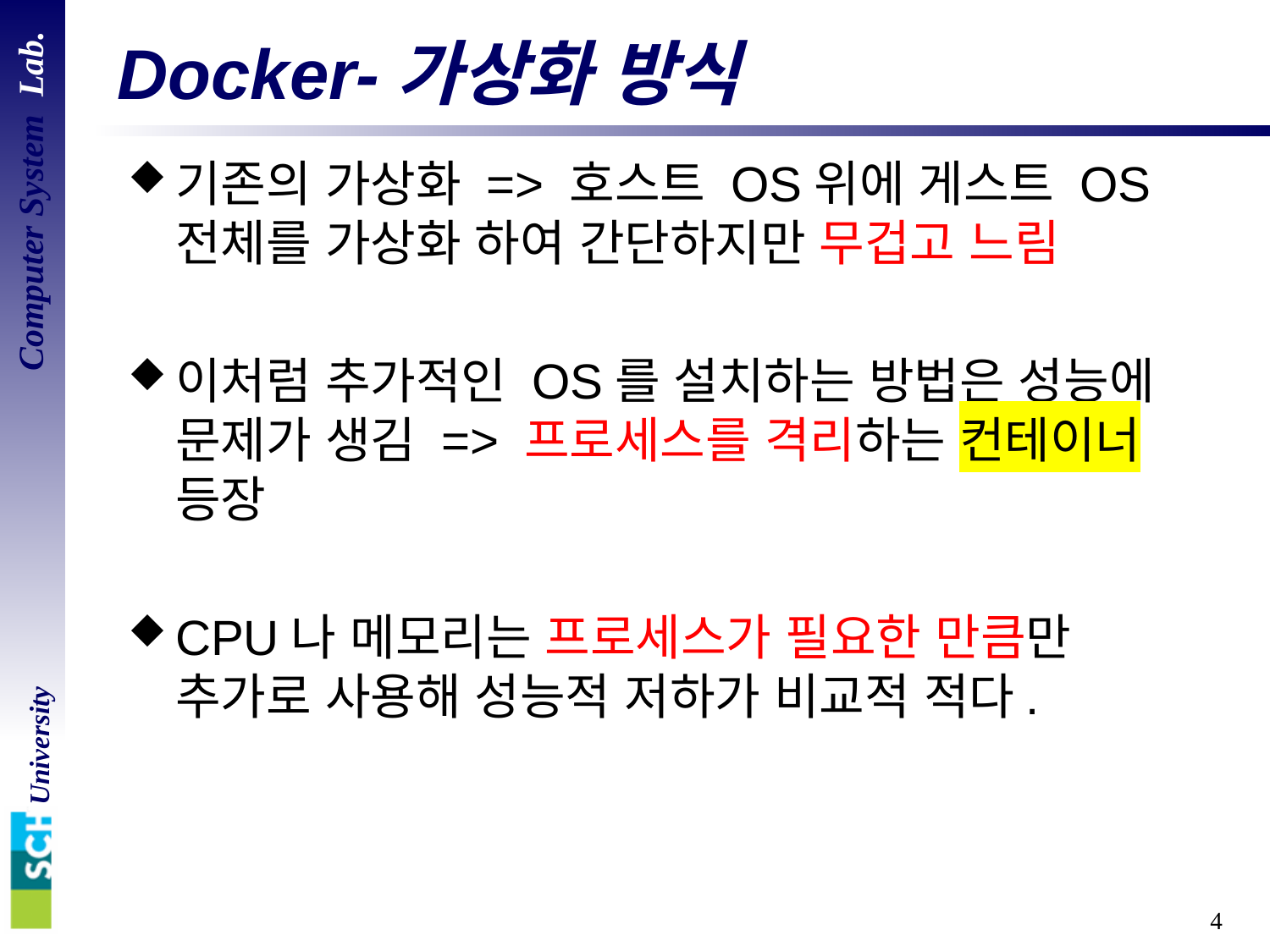

# Docker-가상화 방식

기존의 가상화 => 호스트 OS위에 게스트 OS 전체를 가상화 하여 간단하지만 무겁고 느림

이처럼 추가적인 OS를 설치하는 방법은 성능에 문제가 생김 => 프로세스를 격리하는 컨테이너 등장

CPU나 메모리는 프로세스가 필요한 만큼만 추가로 사용해 성능적 저하가 비교적 적다.